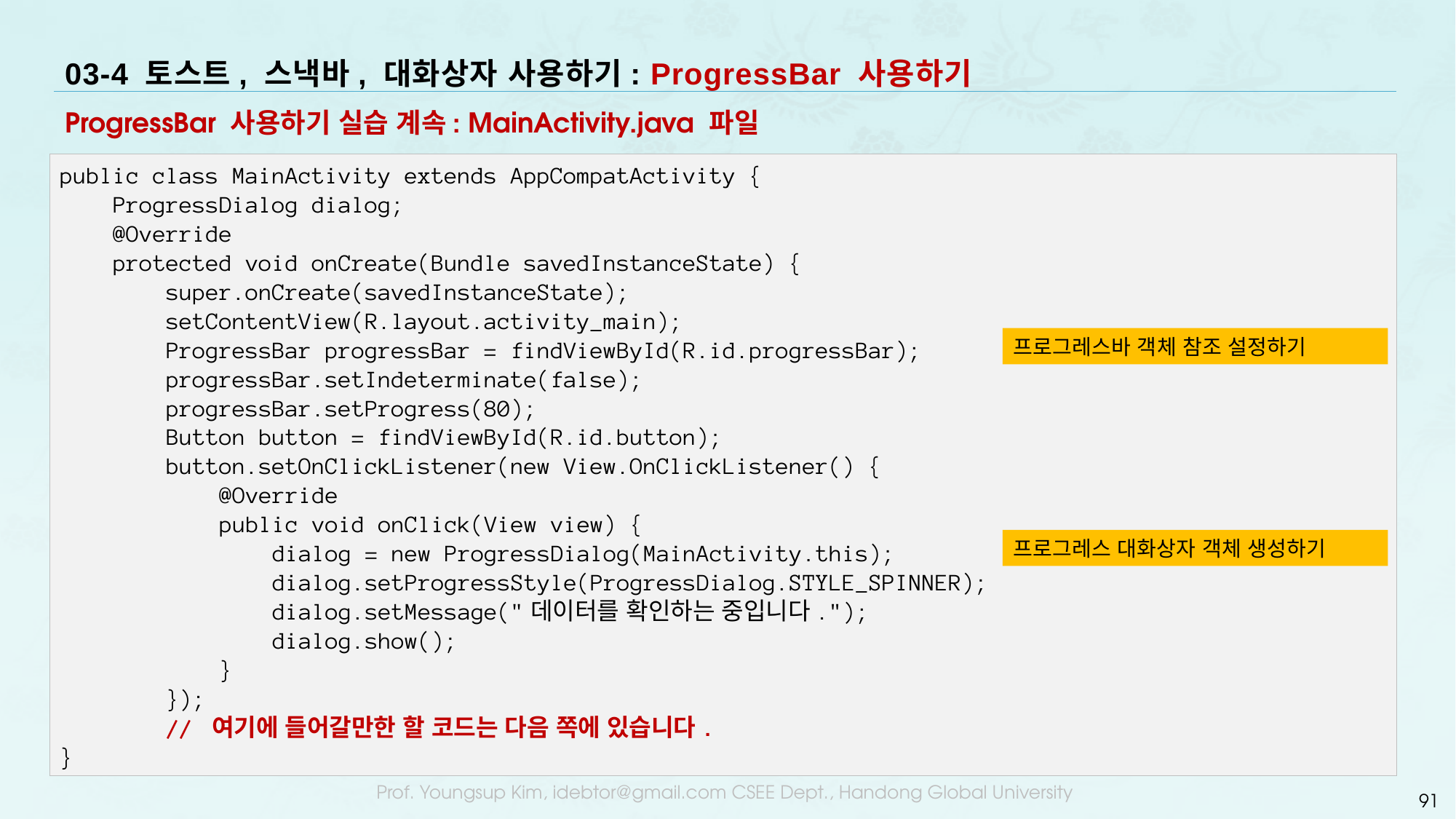

# 03-4 토스트, 스낵바, 대화상자 사용하기: ProgressBar 사용하기
ProgressBar 사용하기 실습 계속: MainActivity.java 파일
public class MainActivity extends AppCompatActivity {
    ProgressDialog dialog;
    @Override
    protected void onCreate(Bundle savedInstanceState) {
        super.onCreate(savedInstanceState);
        setContentView(R.layout.activity_main);
        ProgressBar progressBar = findViewById(R.id.progressBar);
        progressBar.setIndeterminate(false);
        progressBar.setProgress(80);
        Button button = findViewById(R.id.button);
        button.setOnClickListener(new View.OnClickListener() {
            @Override
            public void onClick(View view) {
                dialog = new ProgressDialog(MainActivity.this);
                dialog.setProgressStyle(ProgressDialog.STYLE_SPINNER);
                dialog.setMessage("데이터를 확인하는 중입니다.");
                dialog.show();
            }
        });
        // 여기에 들어갈만한 할 코드는 다음 쪽에 있습니다.
}
프로그레스바 객체 참조 설정하기
프로그레스 대화상자 객체 생성하기
91